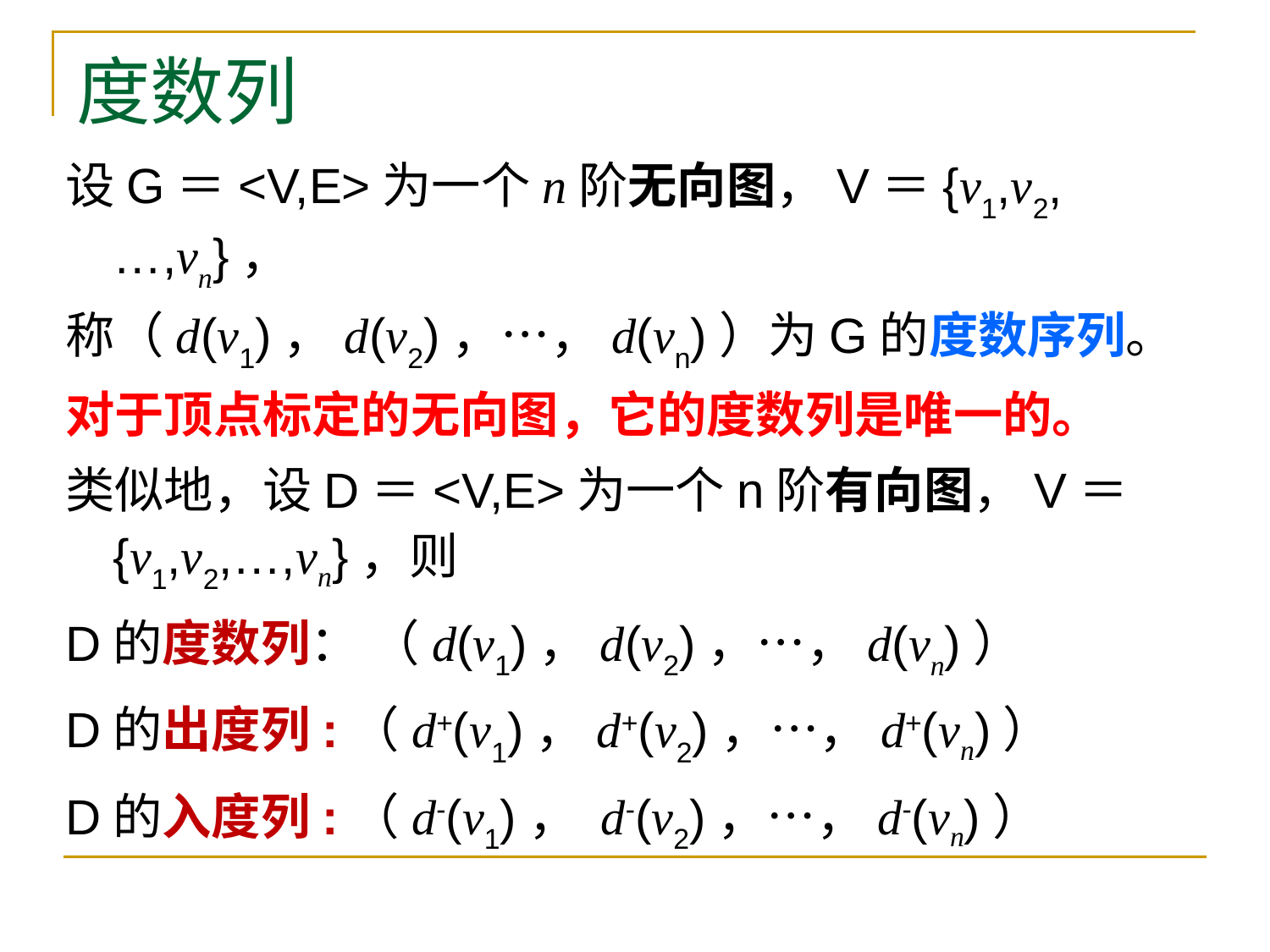

度数列
设G＝<V,E>为一个n阶无向图，V＝{v1,v2,…,vn}，
称（d(v1)，d(v2)，…，d(vn)）为G的度数序列。
对于顶点标定的无向图，它的度数列是唯一的。
类似地，设D＝<V,E>为一个n阶有向图，V＝{v1,v2,…,vn}，则
D的度数列： （d(v1)，d(v2)，…，d(vn)）
D的出度列:（d+(v1)，d+(v2)，…，d+(vn)）
D的入度列:（d-(v1)， d-(v2)，…，d-(vn)）